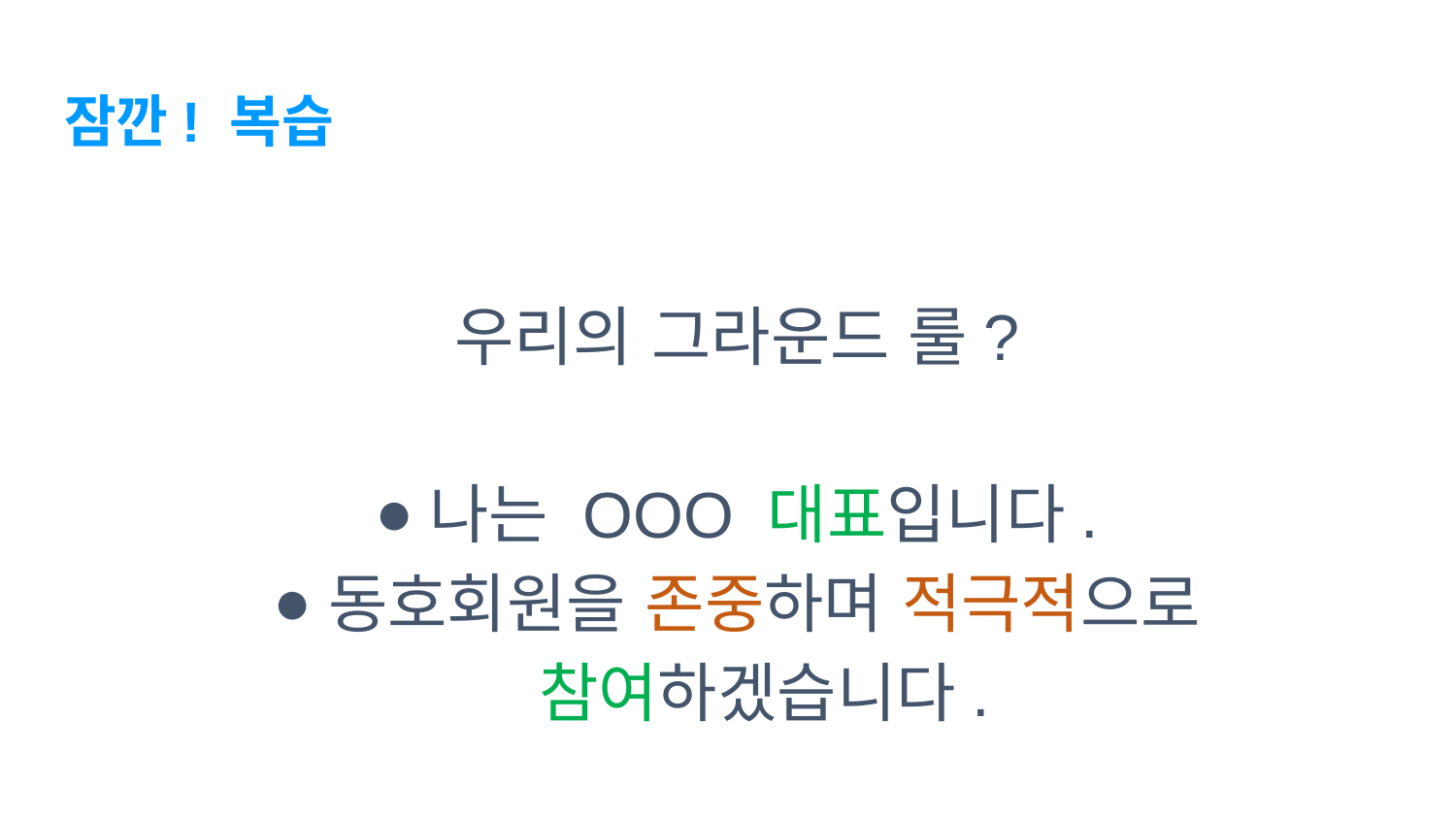

# 잠깐! 복습
우리의 그라운드 룰?

나는 OOO 대표입니다.
동호회원을 존중하며 적극적으로 참여하겠습니다.